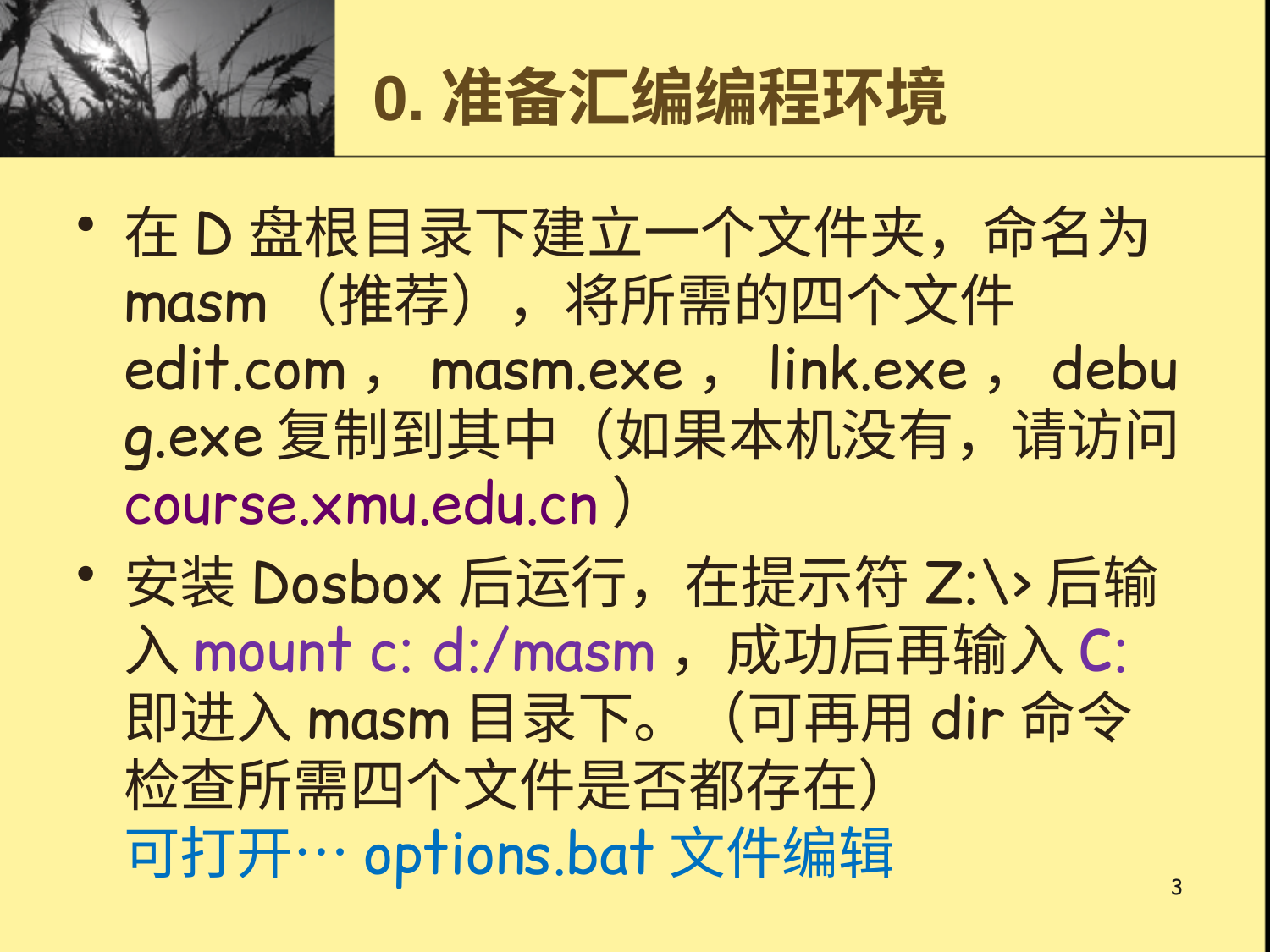

# 0.准备汇编编程环境
在D盘根目录下建立一个文件夹，命名为masm（推荐），将所需的四个文件edit.com，masm.exe，link.exe，debug.exe复制到其中（如果本机没有，请访问course.xmu.edu.cn）
安装Dosbox后运行，在提示符Z:\>后输入mount c: d:/masm，成功后再输入C:即进入masm目录下。（可再用dir命令检查所需四个文件是否都存在）
可打开…options.bat文件编辑
3